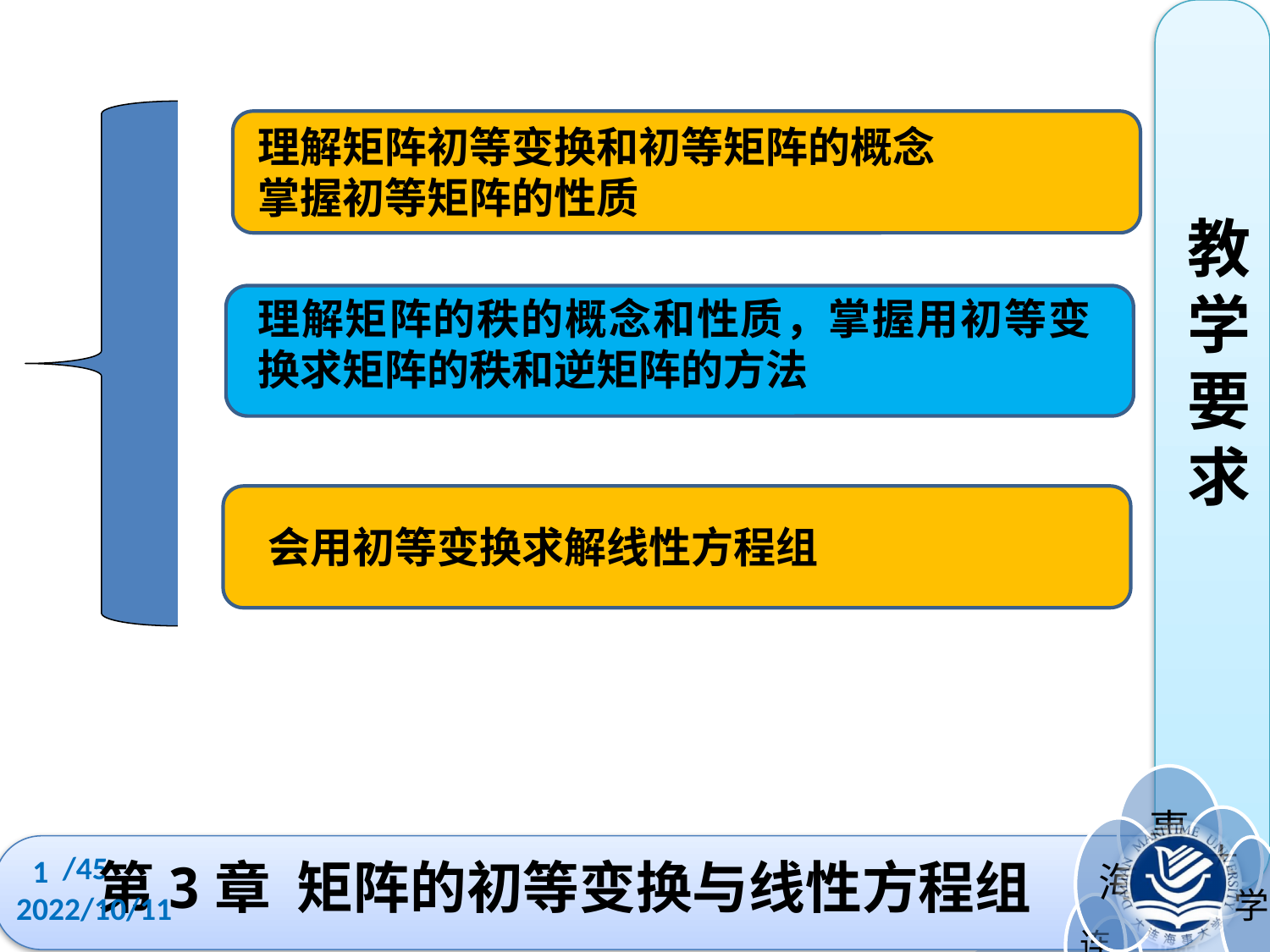

教学要求

理解矩阵初等变换和初等矩阵的概念
掌握初等矩阵的性质

理解矩阵的秩的概念和性质，掌握用初等变换求矩阵的秩和逆矩阵的方法

会用初等变换求解线性方程组
/45
1
# 第3章  矩阵的初等变换与线性方程组
2022/10/11